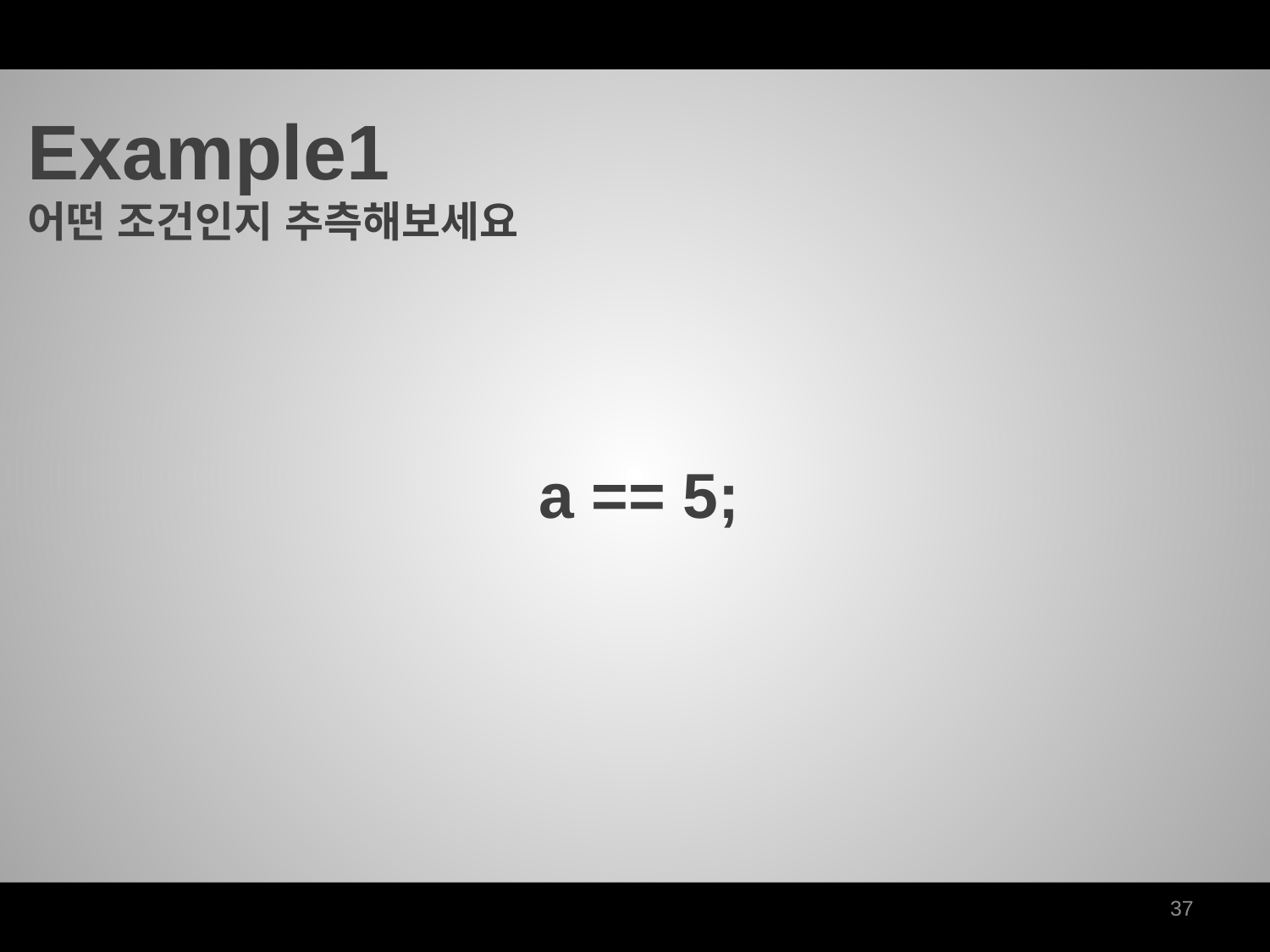

Example1
어떤 조건인지 추측해보세요
a == 5;
37